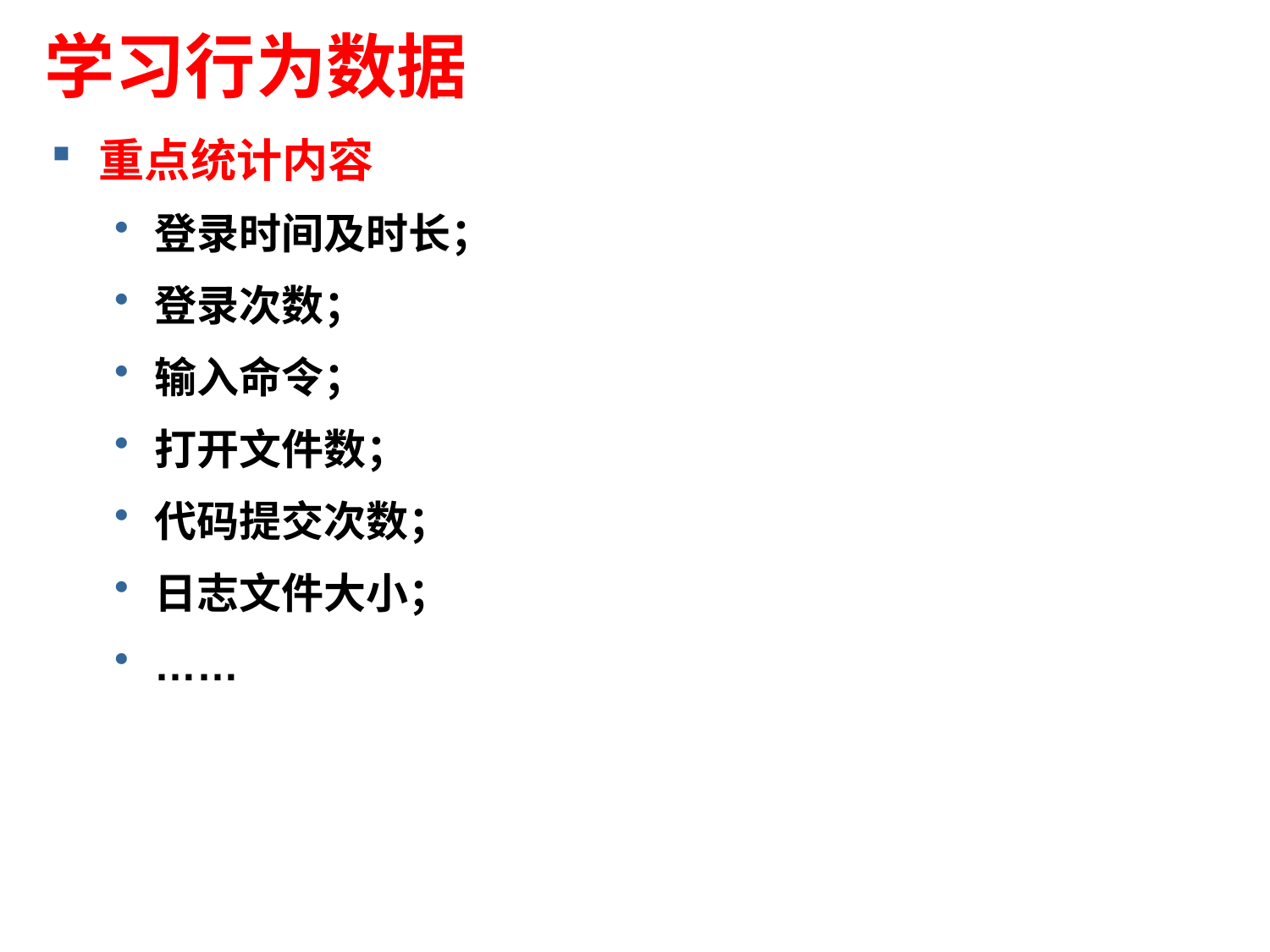

# 学习行为数据
重点统计内容
登录时间及时长；
登录次数；
输入命令；
打开文件数；
代码提交次数；
日志文件大小；
……